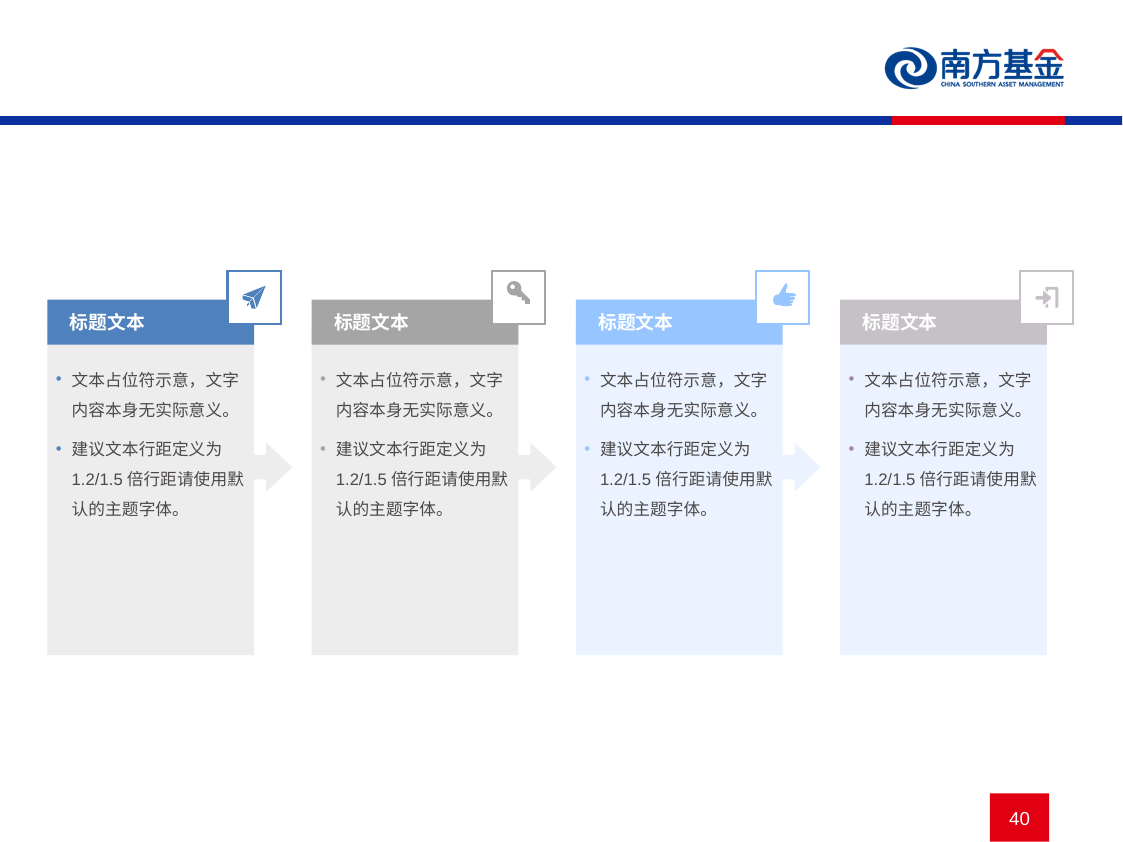

#

标题文本
标题文本
标题文本
标题文本
文本占位符示意，文字内容本身无实际意义。
建议文本行距定义为1.2/1.5倍行距请使用默认的主题字体。
文本占位符示意，文字内容本身无实际意义。
建议文本行距定义为1.2/1.5倍行距请使用默认的主题字体。
文本占位符示意，文字内容本身无实际意义。
建议文本行距定义为1.2/1.5倍行距请使用默认的主题字体。
文本占位符示意，文字内容本身无实际意义。
建议文本行距定义为1.2/1.5倍行距请使用默认的主题字体。

40